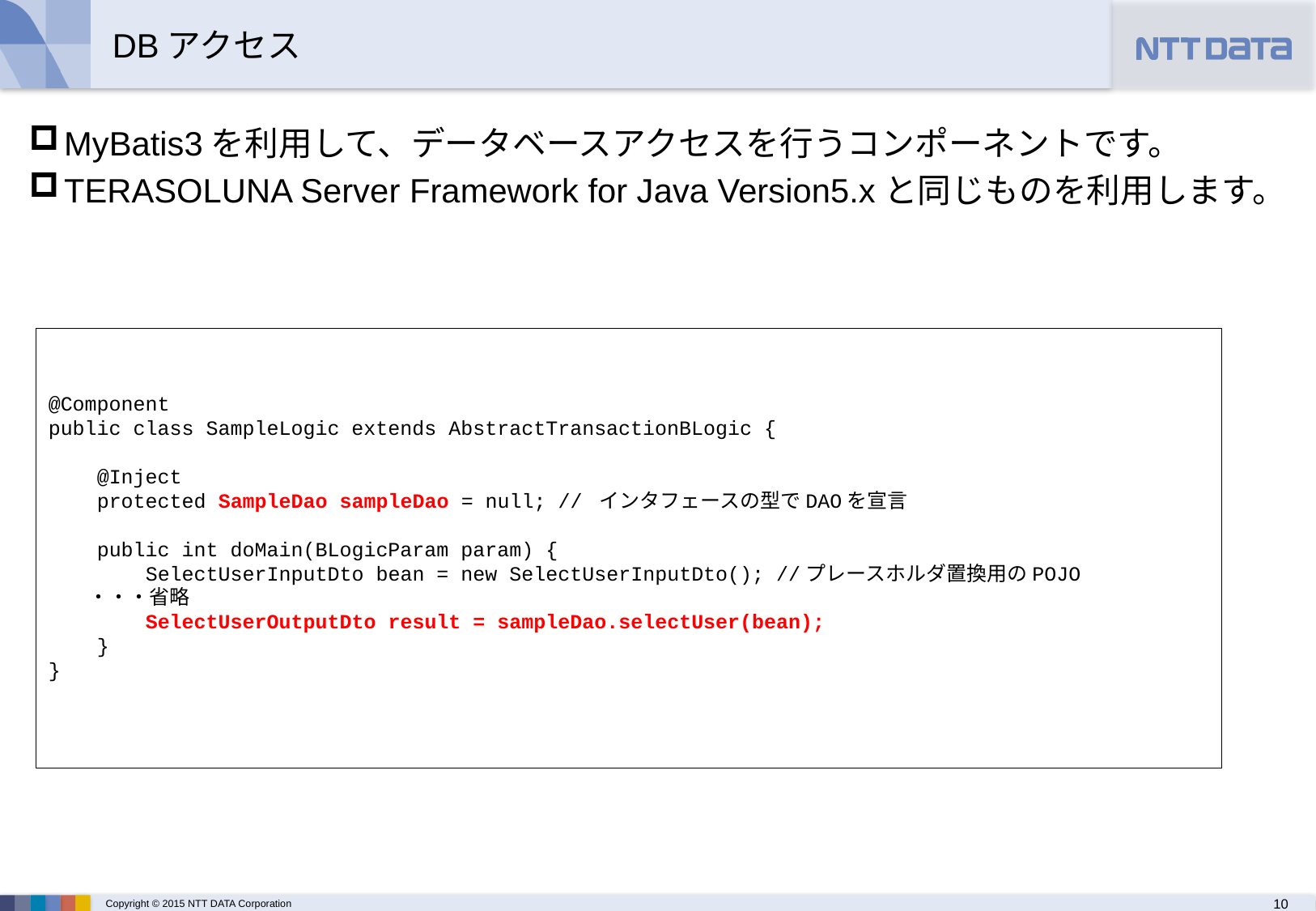

# DBアクセス
MyBatis3を利用して、データベースアクセスを行うコンポーネントです。
TERASOLUNA Server Framework for Java Version5.xと同じものを利用します。

@Component
public class SampleLogic extends AbstractTransactionBLogic {

    @Inject
    protected SampleDao sampleDao = null; // インタフェースの型でDAOを宣言

    public int doMain(BLogicParam param) {
        SelectUserInputDto bean = new SelectUserInputDto(); //プレースホルダ置換用のPOJO
        ・・・省略
        SelectUserOutputDto result = sampleDao.selectUser(bean);
    }
}